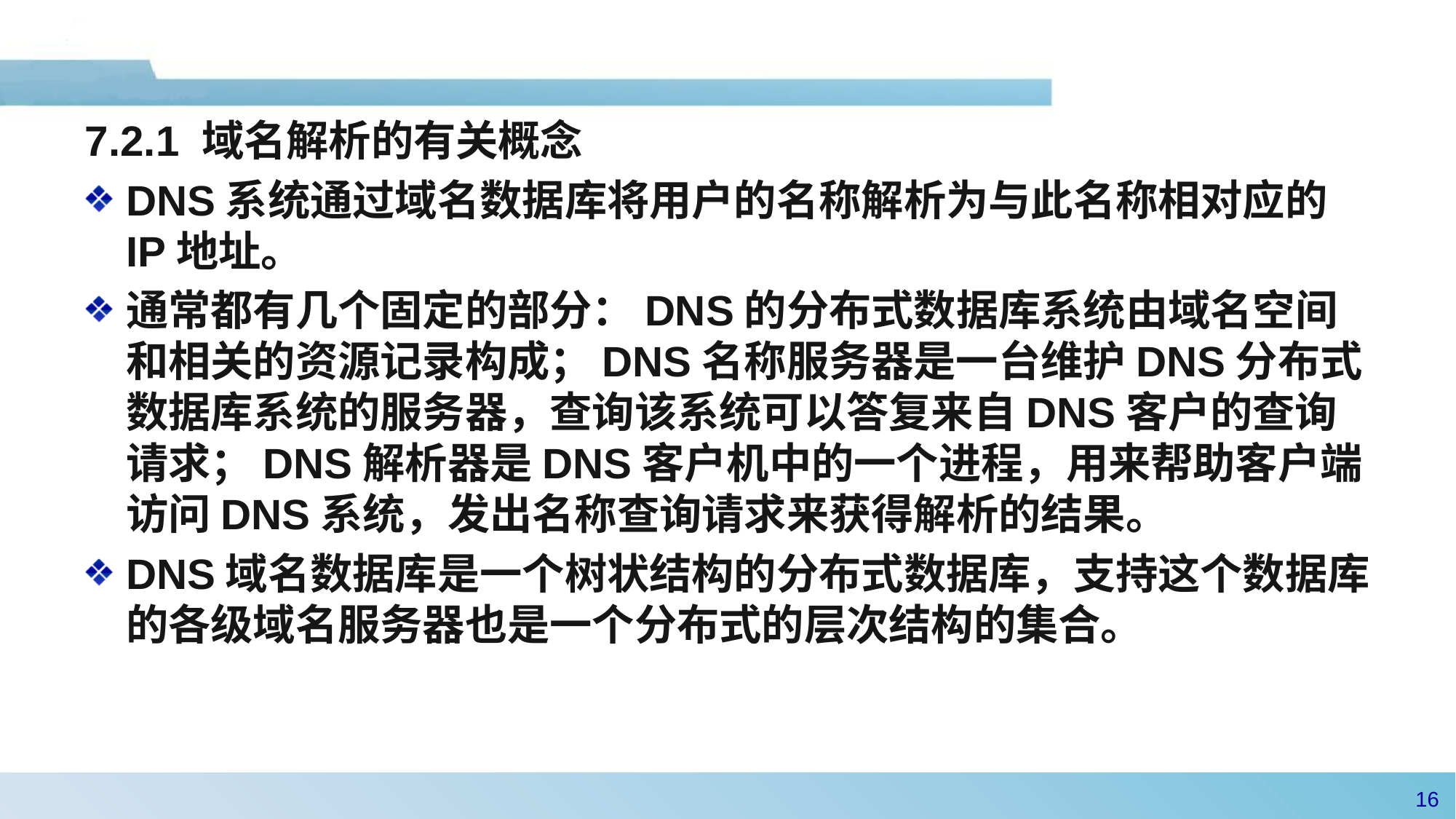

7.2.1 域名解析的有关概念
DNS系统通过域名数据库将用户的名称解析为与此名称相对应的IP地址。
通常都有几个固定的部分：DNS的分布式数据库系统由域名空间和相关的资源记录构成；DNS名称服务器是一台维护DNS分布式数据库系统的服务器，查询该系统可以答复来自DNS客户的查询请求；DNS解析器是DNS客户机中的一个进程，用来帮助客户端访问DNS系统，发出名称查询请求来获得解析的结果。
DNS域名数据库是一个树状结构的分布式数据库，支持这个数据库的各级域名服务器也是一个分布式的层次结构的集合。
16